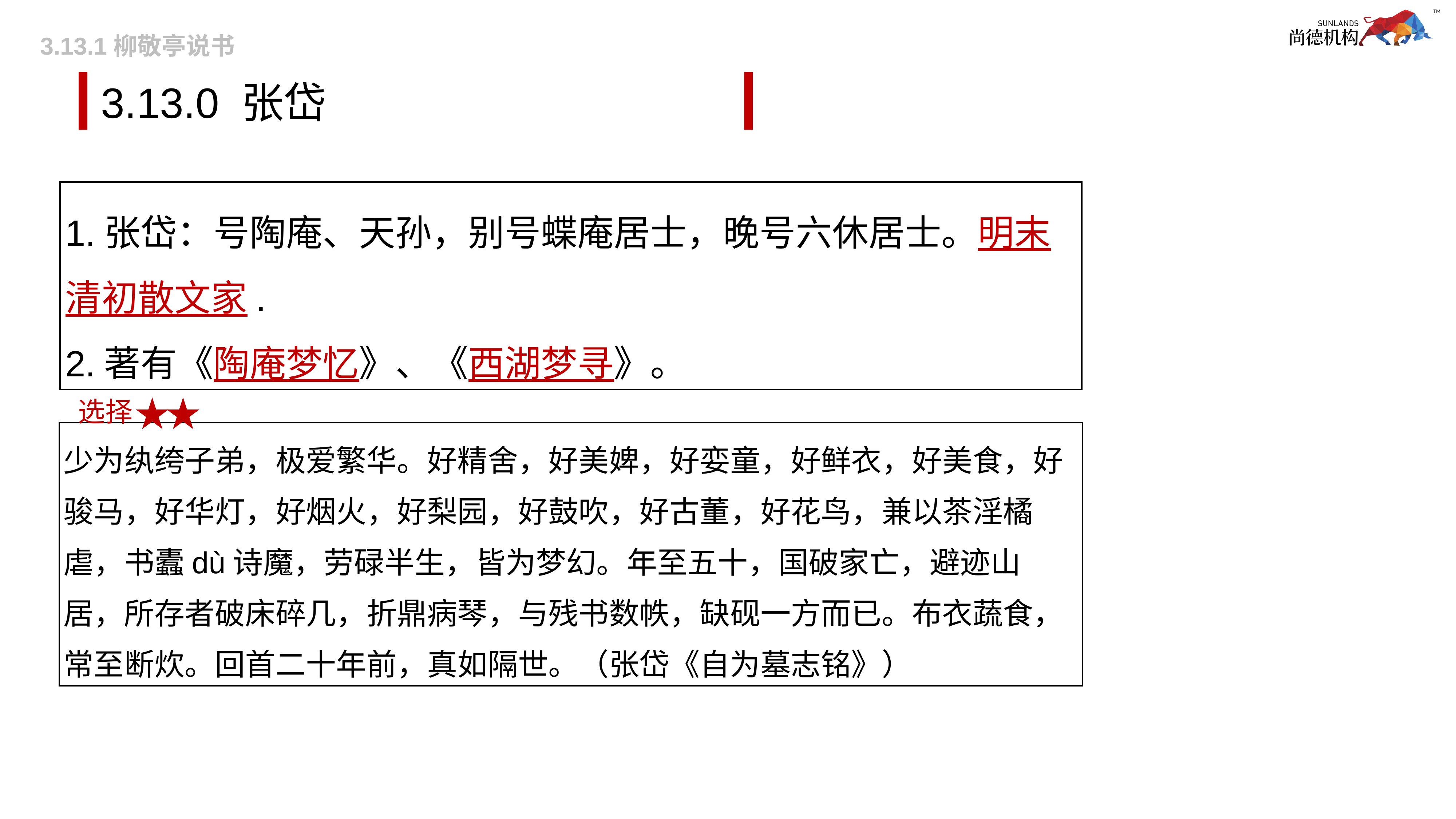

3.13.1柳敬亭说书
# 3.13.0 张岱
1.张岱：号陶庵、天孙，别号蝶庵居士，晚号六休居士。明末清初散文家.
2.著有《陶庵梦忆》、《西湖梦寻》。
选择

少为纨绔子弟，极爱繁华。好精舍，好美婢，好娈童，好鲜衣，好美食，好骏马，好华灯，好烟火，好梨园，好鼓吹，好古董，好花鸟，兼以茶淫橘虐，书蠹dù诗魔，劳碌半生，皆为梦幻。年至五十，国破家亡，避迹山居，所存者破床碎几，折鼎病琴，与残书数帙，缺砚一方而已。布衣蔬食，常至断炊。回首二十年前，真如隔世。（张岱《自为墓志铭》）